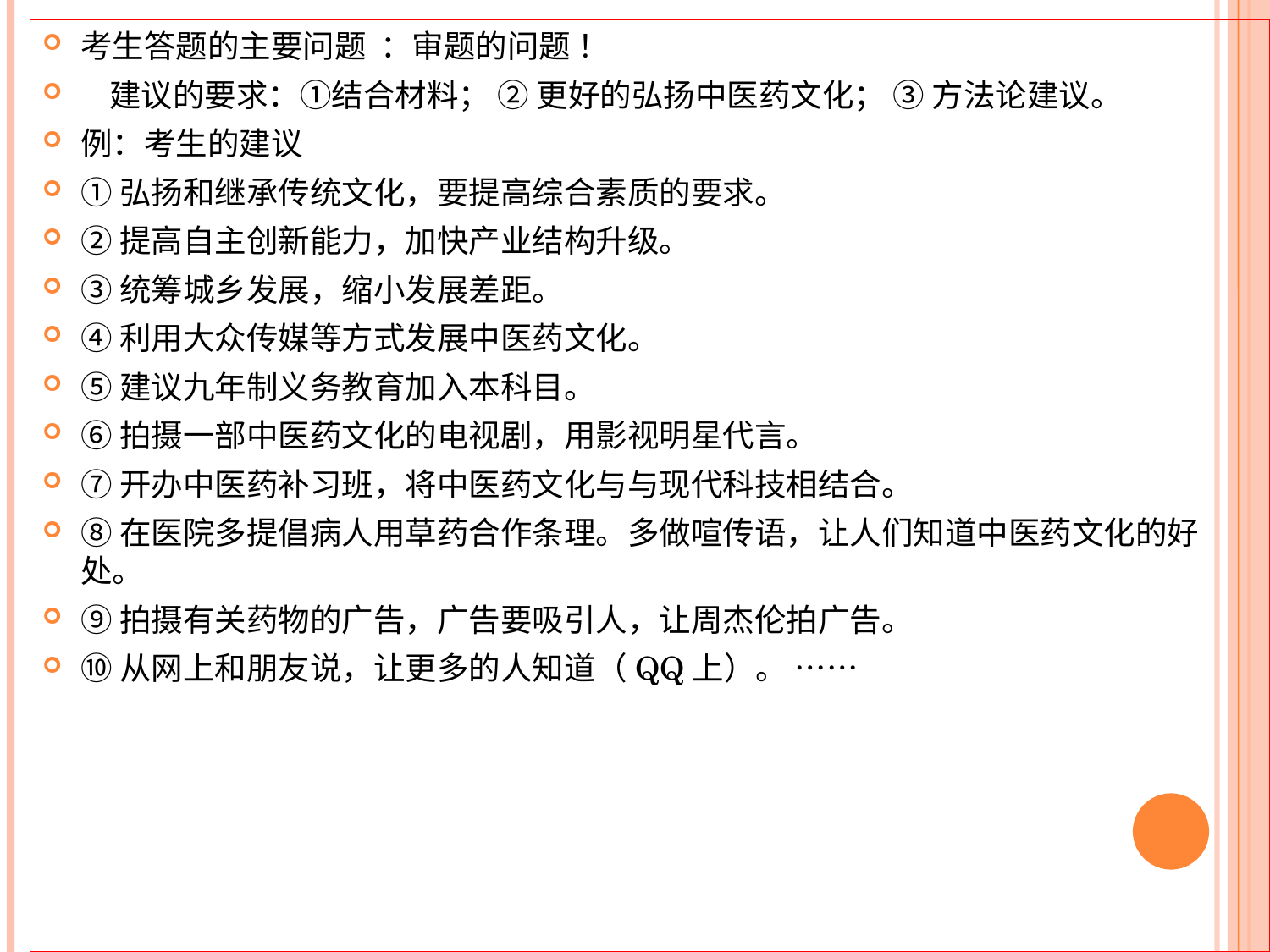

考生答题的主要问题  ：审题的问题 ！
   建议的要求：①结合材料； ② 更好的弘扬中医药文化； ③ 方法论建议。
例：考生的建议
①弘扬和继承传统文化，要提高综合素质的要求。
②提高自主创新能力，加快产业结构升级。
③统筹城乡发展，缩小发展差距。
④利用大众传媒等方式发展中医药文化。
⑤建议九年制义务教育加入本科目。
⑥拍摄一部中医药文化的电视剧，用影视明星代言。
⑦开办中医药补习班，将中医药文化与与现代科技相结合。
⑧在医院多提倡病人用草药合作条理。多做喧传语，让人们知道中医药文化的好处。
⑨拍摄有关药物的广告，广告要吸引人，让周杰伦拍广告。
⑩从网上和朋友说，让更多的人知道（QQ上）。 ……